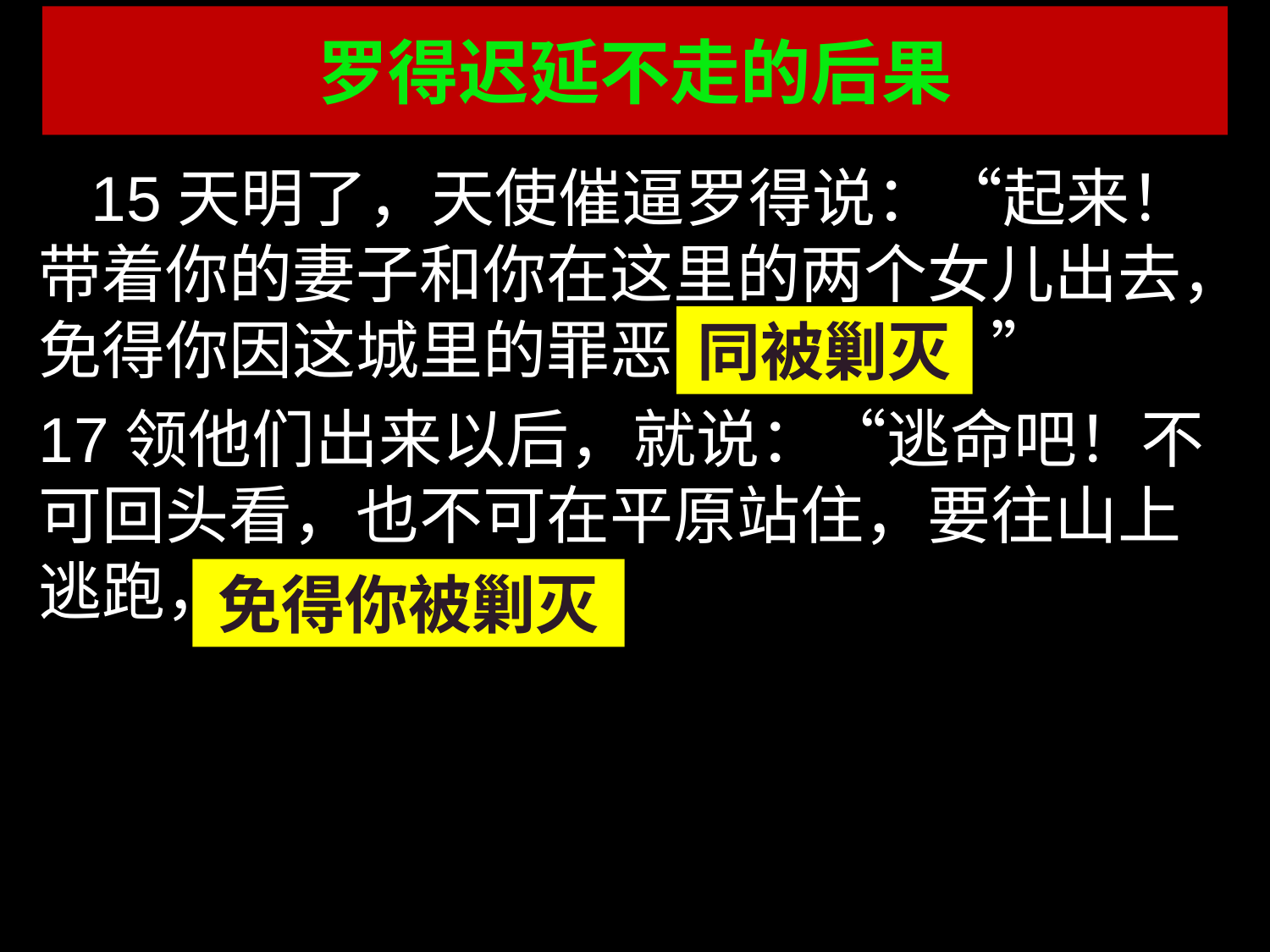

罗得迟延不走的后果
#
   15天明了，天使催逼罗得说：“起来！带着你的妻子和你在这里的两个女儿出去，免得你因这城里的罪恶同被剿灭。”
17领他们出来以后，就说：“逃命吧！不可回头看，也不可在平原站住，要往山上逃跑，

同被剿灭
免得你被剿灭
30